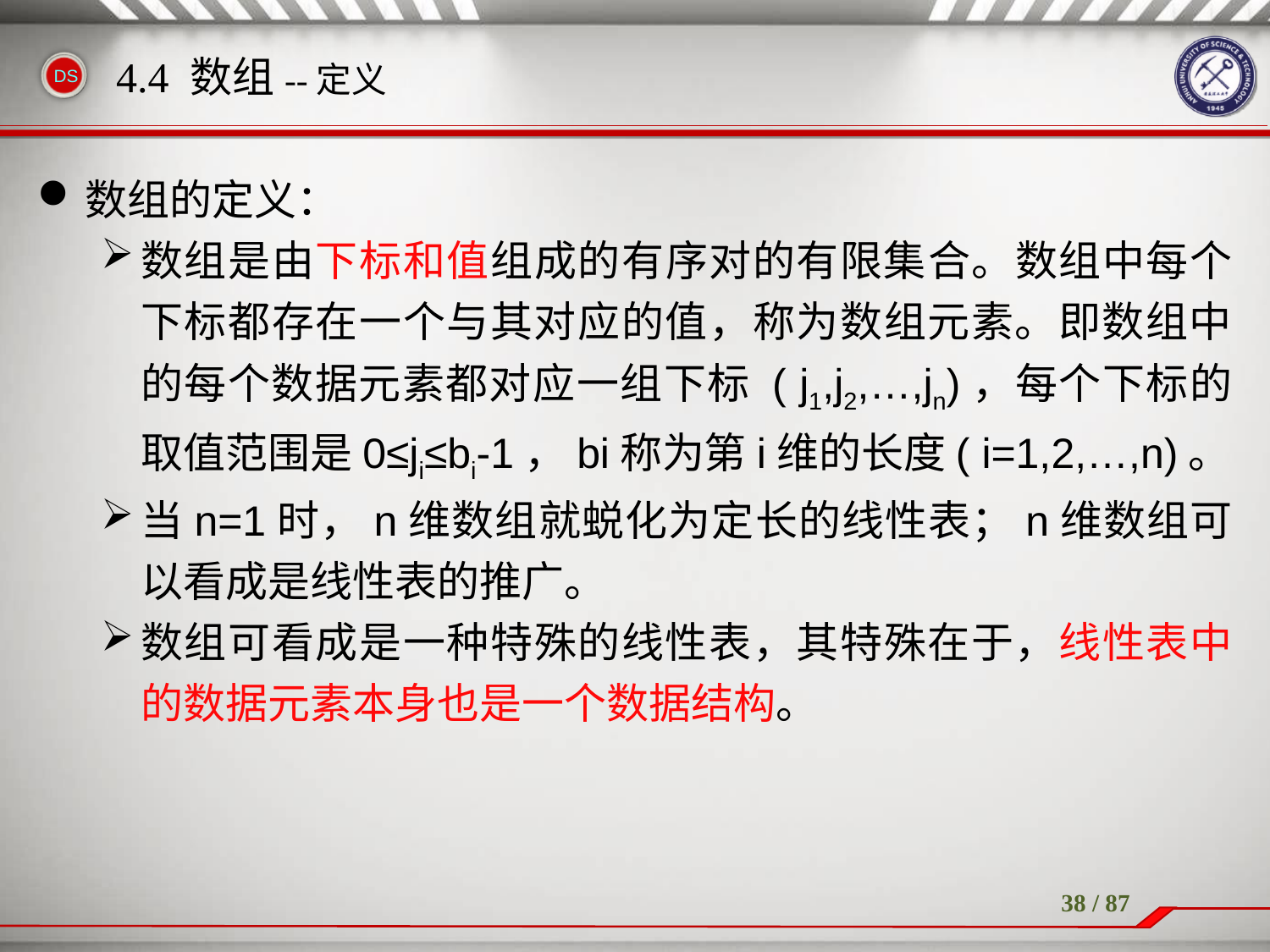

# 4.4 数组--定义
数组的定义：
数组是由下标和值组成的有序对的有限集合。数组中每个下标都存在一个与其对应的值，称为数组元素。即数组中的每个数据元素都对应一组下标 ( j1,j2,…,jn)，每个下标的取值范围是0≤ji≤bi-1，bi称为第i维的长度( i=1,2,…,n)。
当n=1时，n维数组就蜕化为定长的线性表；n维数组可以看成是线性表的推广。
数组可看成是一种特殊的线性表，其特殊在于，线性表中的数据元素本身也是一个数据结构。